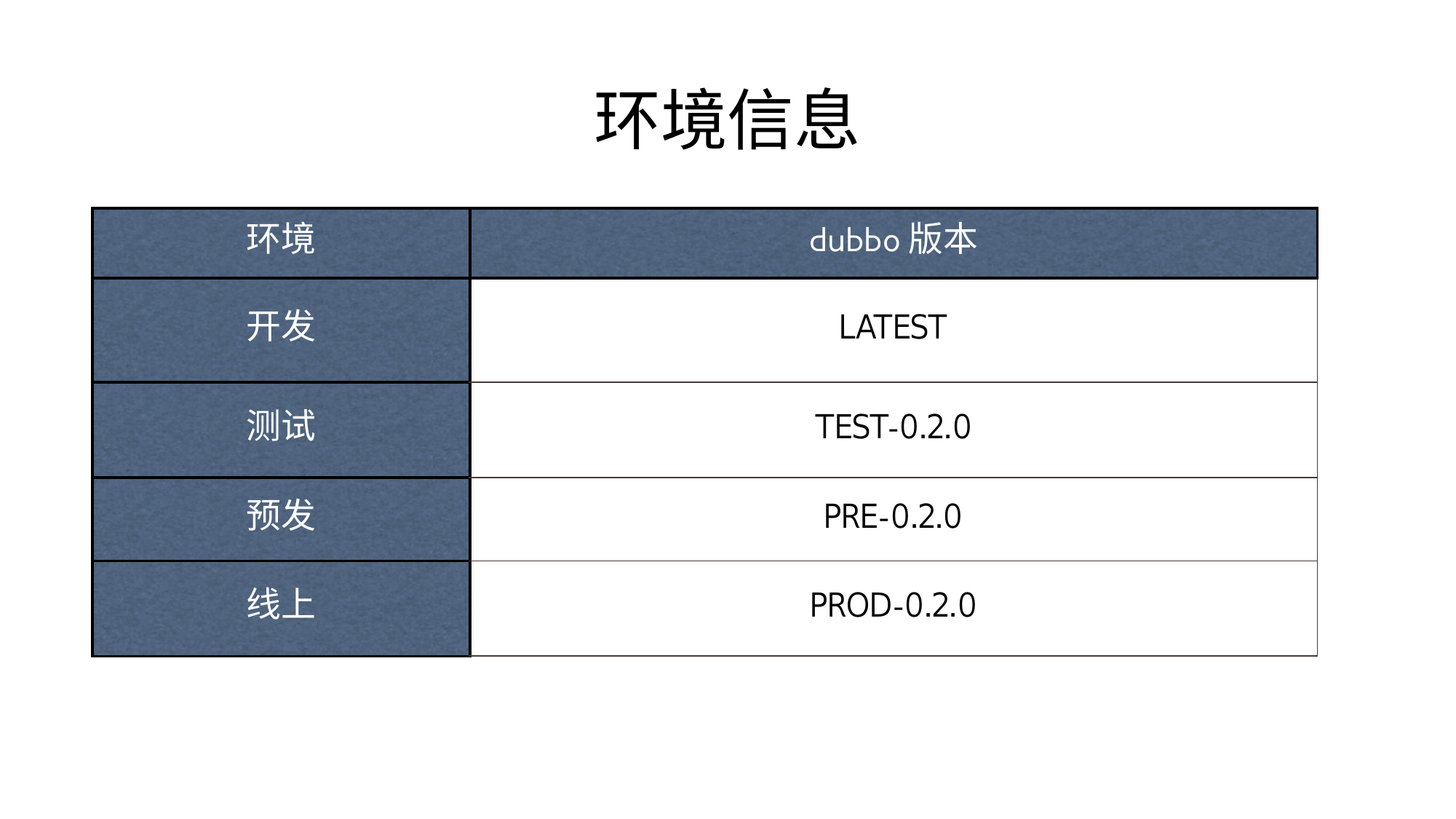

# 环境信息
| 环境 | dubbo版本 |
| --- | --- |
| 开发 | LATEST |
| 测试 | TEST-0.2.0 |
| 预发 | PRE-0.2.0 |
| 线上 | PROD-0.2.0 |